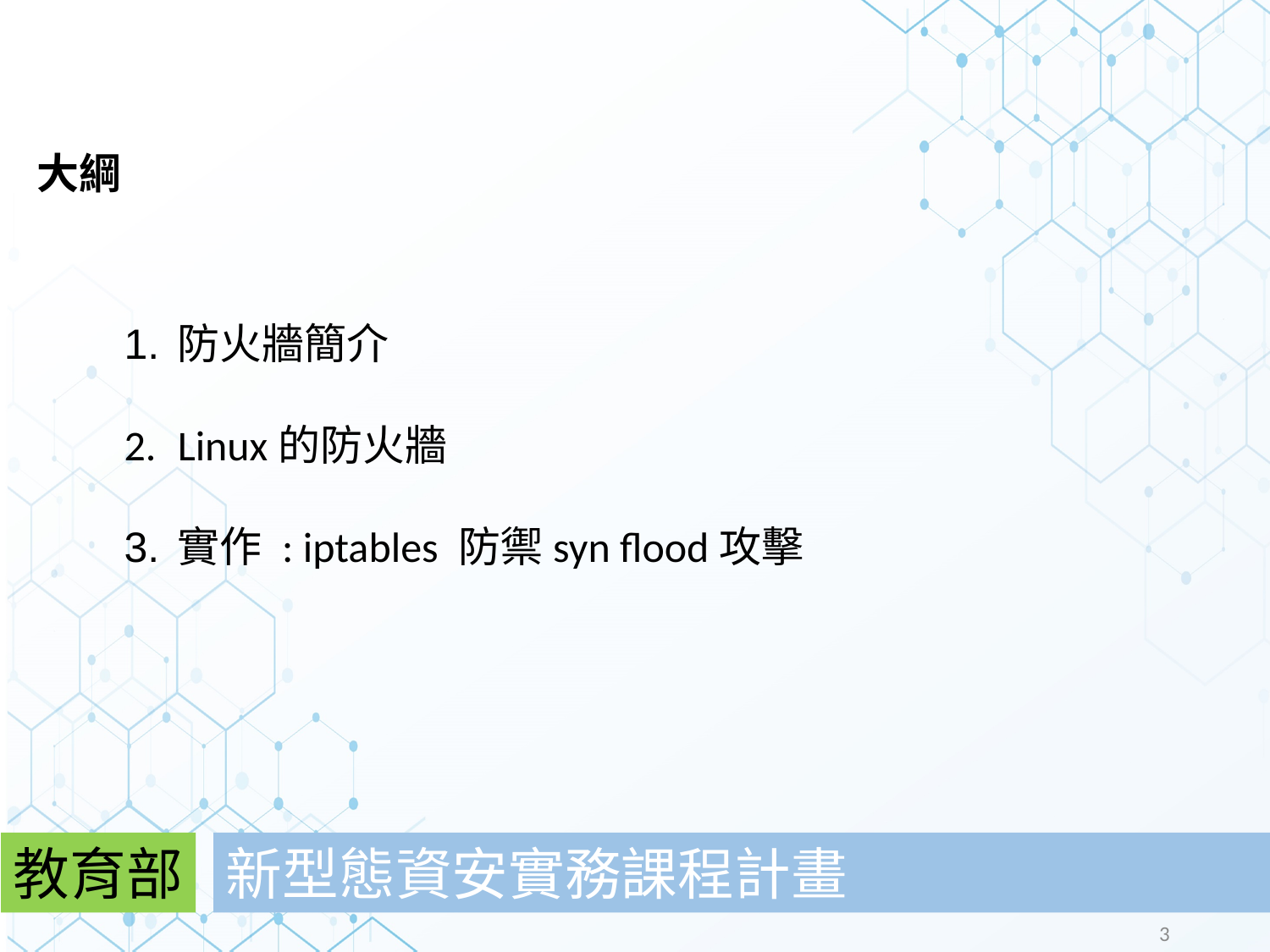

大綱
防火牆簡介

Linux的防火牆

實作 : iptables 防禦syn flood攻擊
教育部
新型態資安實務課程計畫
3